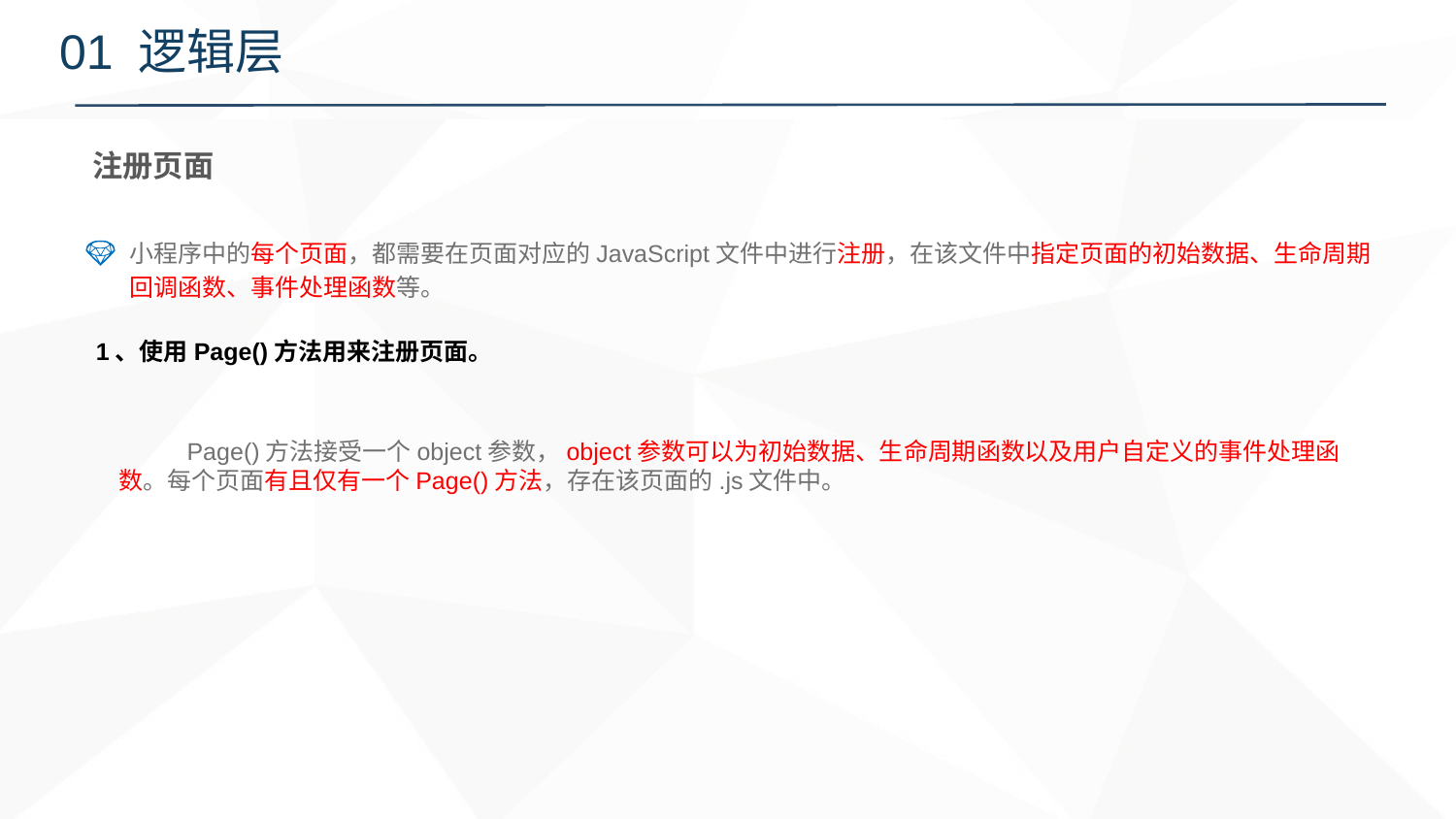

# 01 逻辑层
注册页面
小程序中的每个页面，都需要在页面对应的JavaScript文件中进行注册，在该文件中指定页面的初始数据、生命周期回调函数、事件处理函数等。

1、使用Page()方法用来注册页面。
          Page()方法接受一个object参数，object参数可以为初始数据、生命周期函数以及用户自定义的事件处理函数。每个页面有且仅有一个Page()方法，存在该页面的.js文件中。